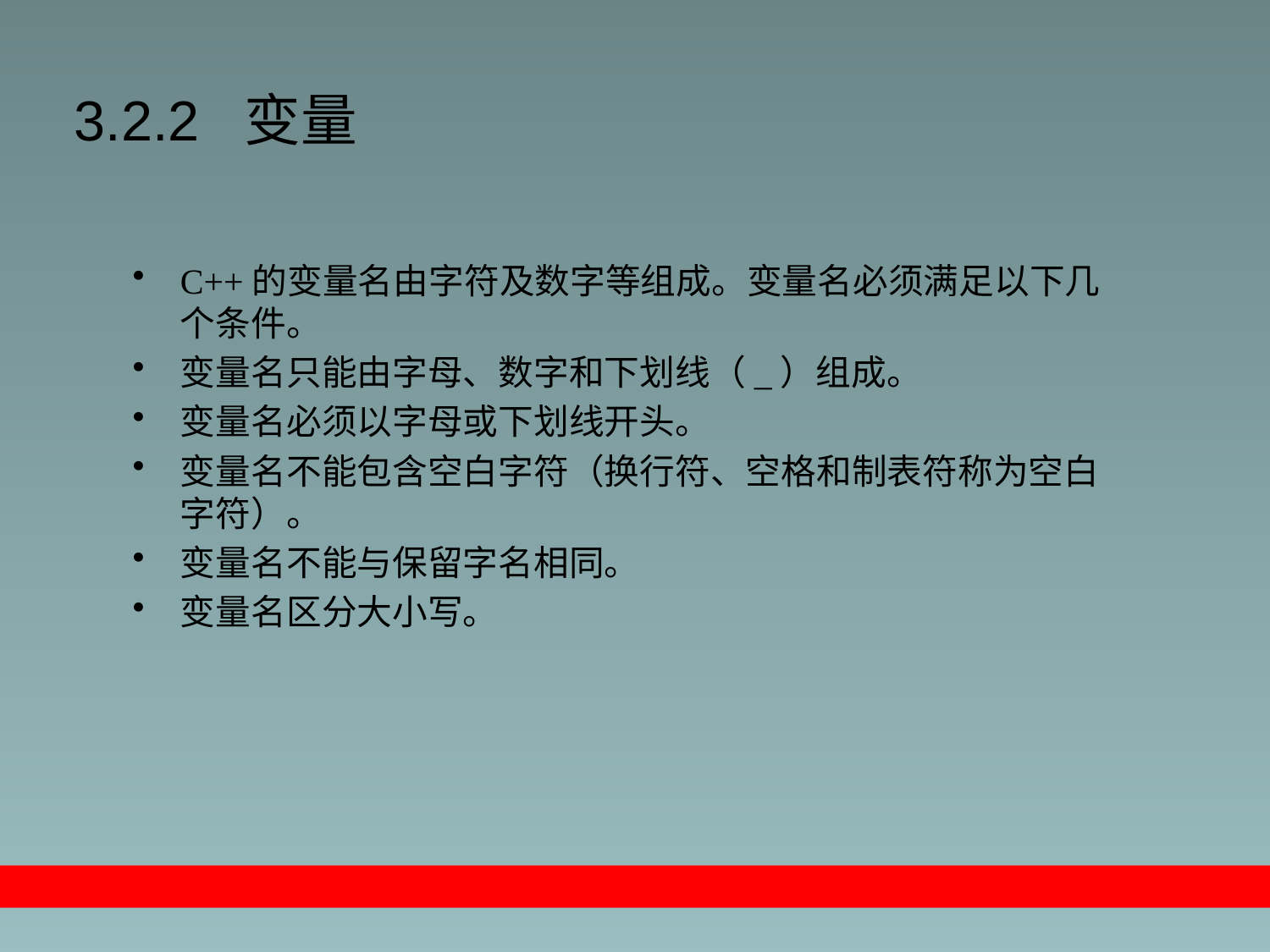

# 3.2.2  变量
C++的变量名由字符及数字等组成。变量名必须满足以下几个条件。
变量名只能由字母、数字和下划线（_）组成。
变量名必须以字母或下划线开头。
变量名不能包含空白字符（换行符、空格和制表符称为空白字符）。
变量名不能与保留字名相同。
变量名区分大小写。